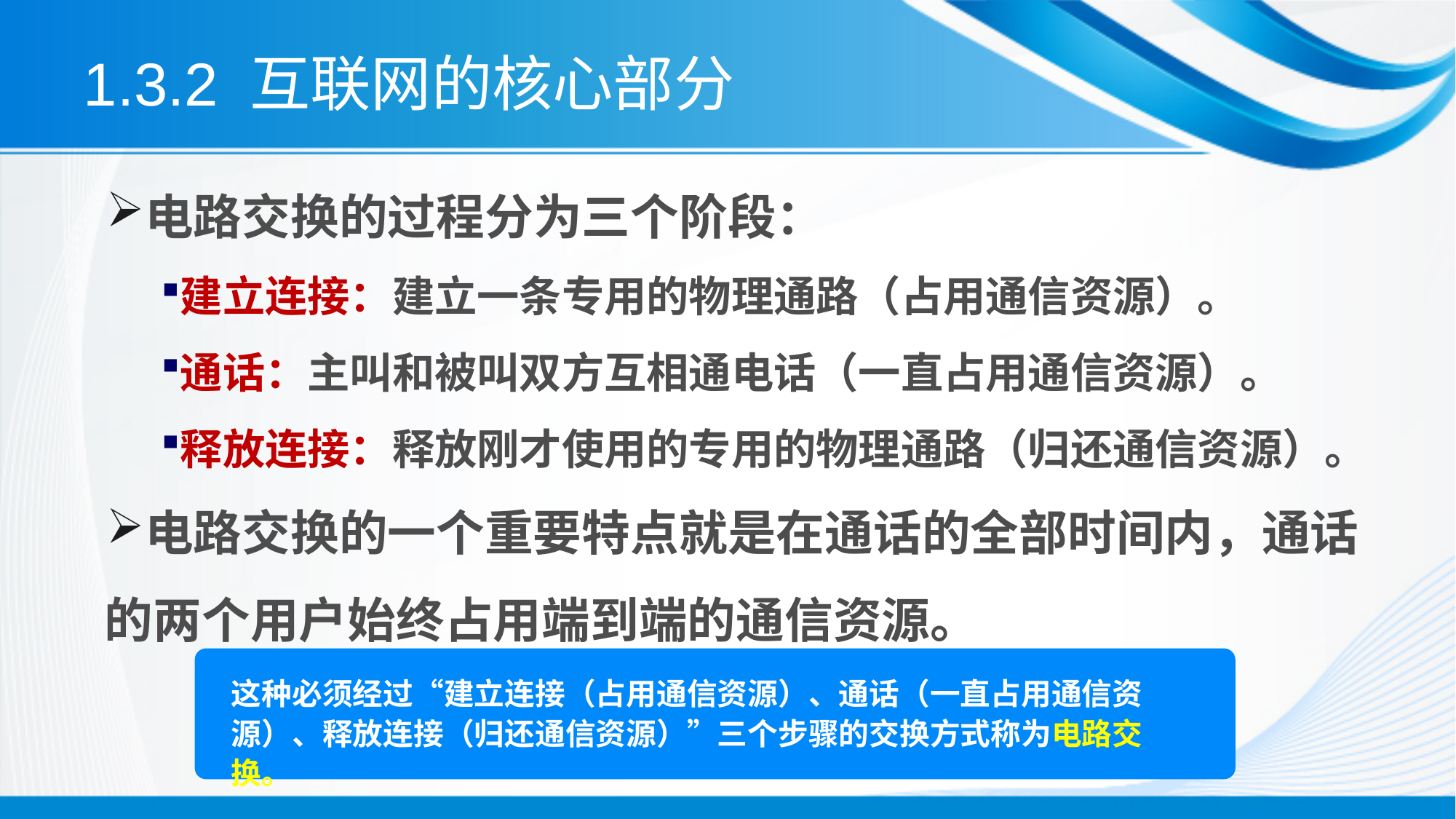

# 1.3.2 互联网的核心部分
电路交换的过程分为三个阶段：
建立连接：建立一条专用的物理通路（占用通信资源）。
通话：主叫和被叫双方互相通电话（一直占用通信资源）。
释放连接：释放刚才使用的专用的物理通路（归还通信资源）。
电路交换的一个重要特点就是在通话的全部时间内，通话的两个用户始终占用端到端的通信资源。

这种必须经过“建立连接（占用通信资源）、通话（一直占用通信资源）、释放连接（归还通信资源）”三个步骤的交换方式称为电路交换。